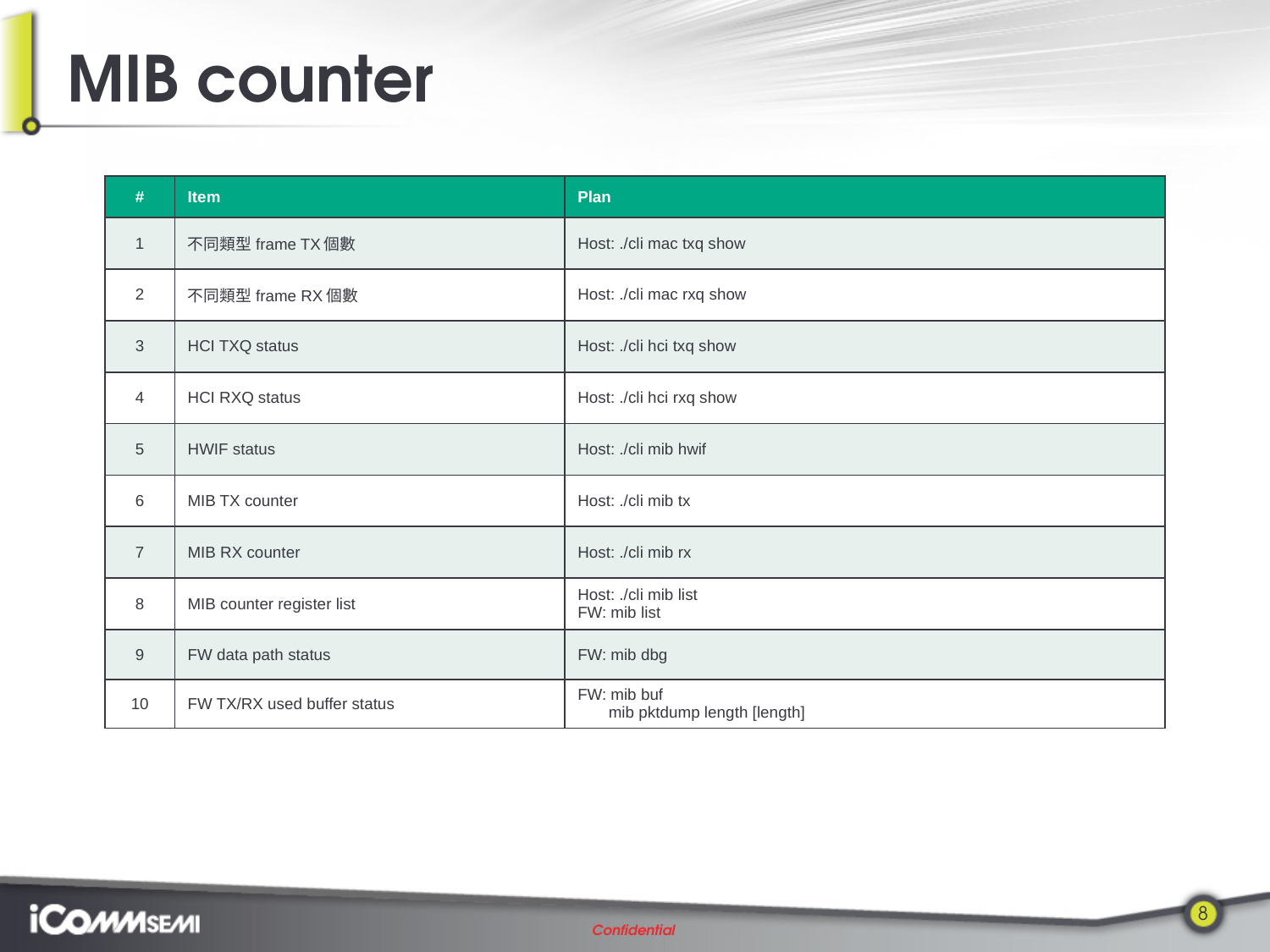

# MIB counter
| # | Item | Plan |
| --- | --- | --- |
| 1 | 不同類型frame TX個數 | Host: ./cli mac txq show |
| 2 | 不同類型frame RX個數 | Host: ./cli mac rxq show |
| 3 | HCI TXQ status | Host: ./cli hci txq show |
| 4 | HCI RXQ status | Host: ./cli hci rxq show |
| 5 | HWIF status | Host: ./cli mib hwif |
| 6 | MIB TX counter | Host: ./cli mib tx |
| 7 | MIB RX counter | Host: ./cli mib rx |
| 8 | MIB counter register list | Host: ./cli mib list FW: mib list |
| 9 | FW data path status | FW: mib dbg |
| 10 | FW TX/RX used buffer status | FW: mib buf mib pktdump length [length] |